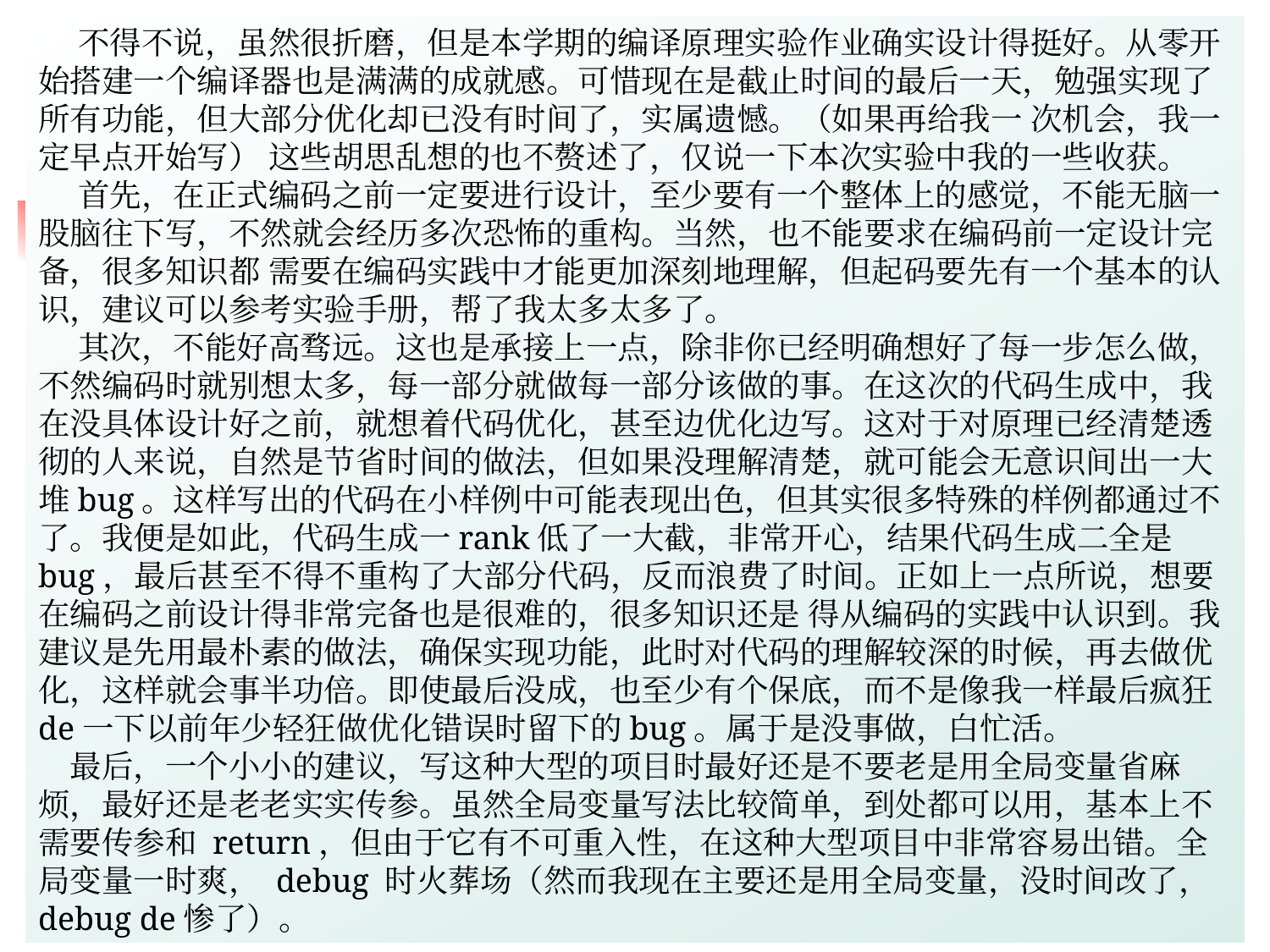

不得不说，虽然很折磨，但是本学期的编译原理实验作业确实设计得挺好。从零开始搭建一个编译器也是满满的成就感。可惜现在是截止时间的最后一天，勉强实现了所有功能，但大部分优化却已没有时间了，实属遗憾。（如果再给我一 次机会，我一定早点开始写） 这些胡思乱想的也不赘述了，仅说一下本次实验中我的一些收获。
    首先，在正式编码之前一定要进行设计，至少要有一个整体上的感觉，不能无脑一股脑往下写，不然就会经历多次恐怖的重构。当然，也不能要求在编码前一定设计完备，很多知识都 需要在编码实践中才能更加深刻地理解，但起码要先有一个基本的认识，建议可以参考实验手册，帮了我太多太多了。
    其次，不能好高骛远。这也是承接上一点，除非你已经明确想好了每一步怎么做，不然编码时就别想太多，每一部分就做每一部分该做的事。在这次的代码生成中，我在没具体设计好之前，就想着代码优化，甚至边优化边写。这对于对原理已经清楚透彻的人来说，自然是节省时间的做法，但如果没理解清楚，就可能会无意识间出一大堆bug。这样写出的代码在小样例中可能表现出色，但其实很多特殊的样例都通过不了。我便是如此，代码生成一rank低了一大截，非常开心，结果代码生成二全是bug，最后甚至不得不重构了大部分代码，反而浪费了时间。正如上一点所说，想要在编码之前设计得非常完备也是很难的，很多知识还是 得从编码的实践中认识到。我建议是先用最朴素的做法，确保实现功能，此时对代码的理解较深的时候，再去做优化，这样就会事半功倍。即使最后没成，也至少有个保底，而不是像我一样最后疯狂de一下以前年少轻狂做优化错误时留下的bug。属于是没事做，白忙活。
   最后，一个小小的建议，写这种大型的项目时最好还是不要老是用全局变量省麻烦，最好还是老老实实传参。虽然全局变量写法比较简单，到处都可以用，基本上不需要传参和 return，但由于它有不可重入性，在这种大型项目中非常容易出错。全局变量一时爽， debug 时火葬场（然而我现在主要还是用全局变量，没时间改了，debug de惨了）。